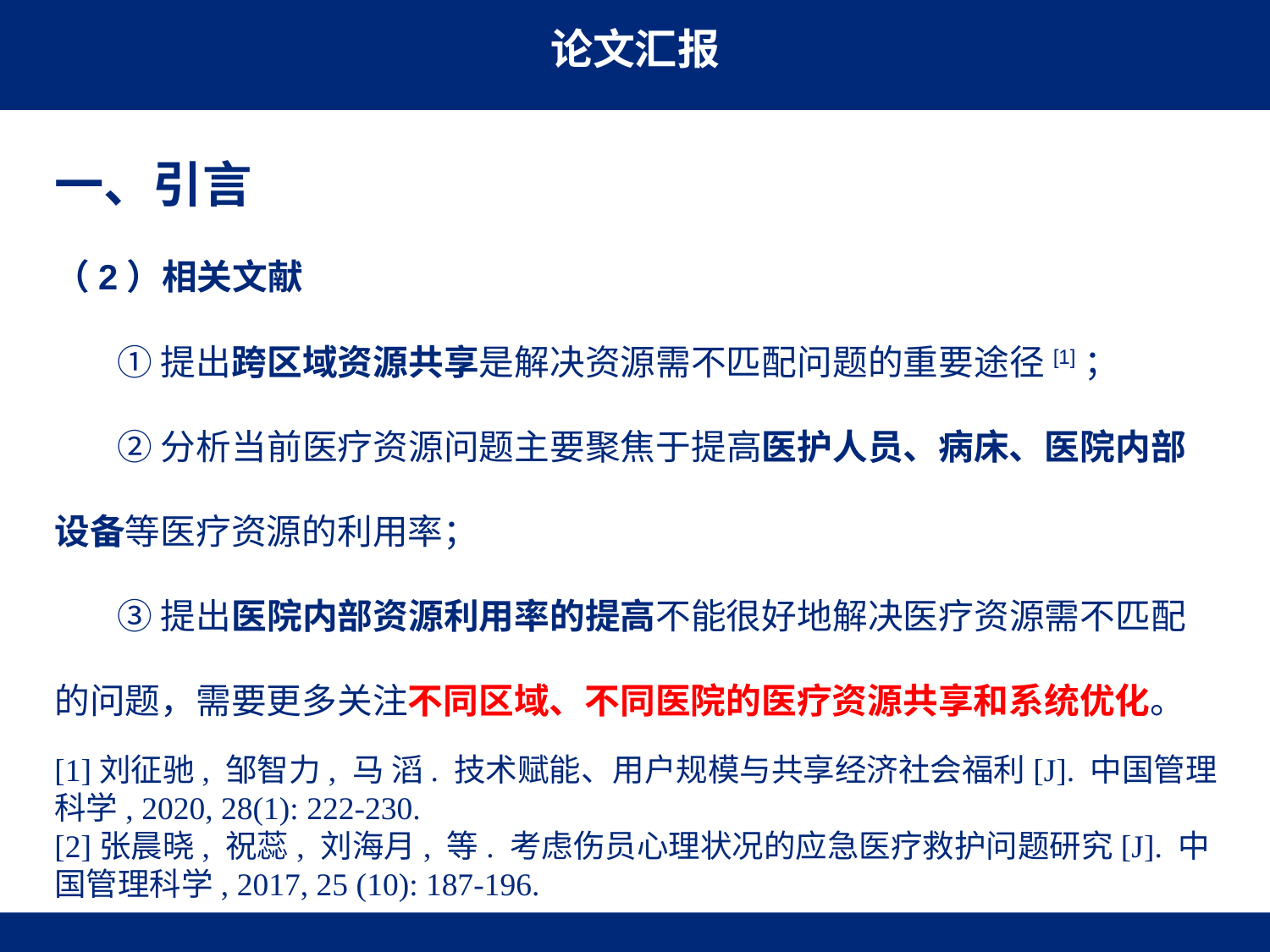

一、引言
（2）相关文献
        ①提出跨区域资源共享是解决资源需不匹配问题的重要途径[1]；
        ②分析当前医疗资源问题主要聚焦于提高医护人员、病床、医院内部设备等医疗资源的利用率；
        ③提出医院内部资源利用率的提高不能很好地解决医疗资源需不匹配的问题，需要更多关注不同区域、不同医院的医疗资源共享和系统优化。
[1]刘征驰, 邹智力, 马 滔. 技术赋能、用户规模与共享经济社会福利[J]. 中国管理科学, 2020, 28(1): 222-230.
[2]张晨晓, 祝蕊, 刘海月, 等. 考虑伤员心理状况的应急医疗救护问题研究[J]. 中国管理科学, 2017, 25 (10): 187-196.